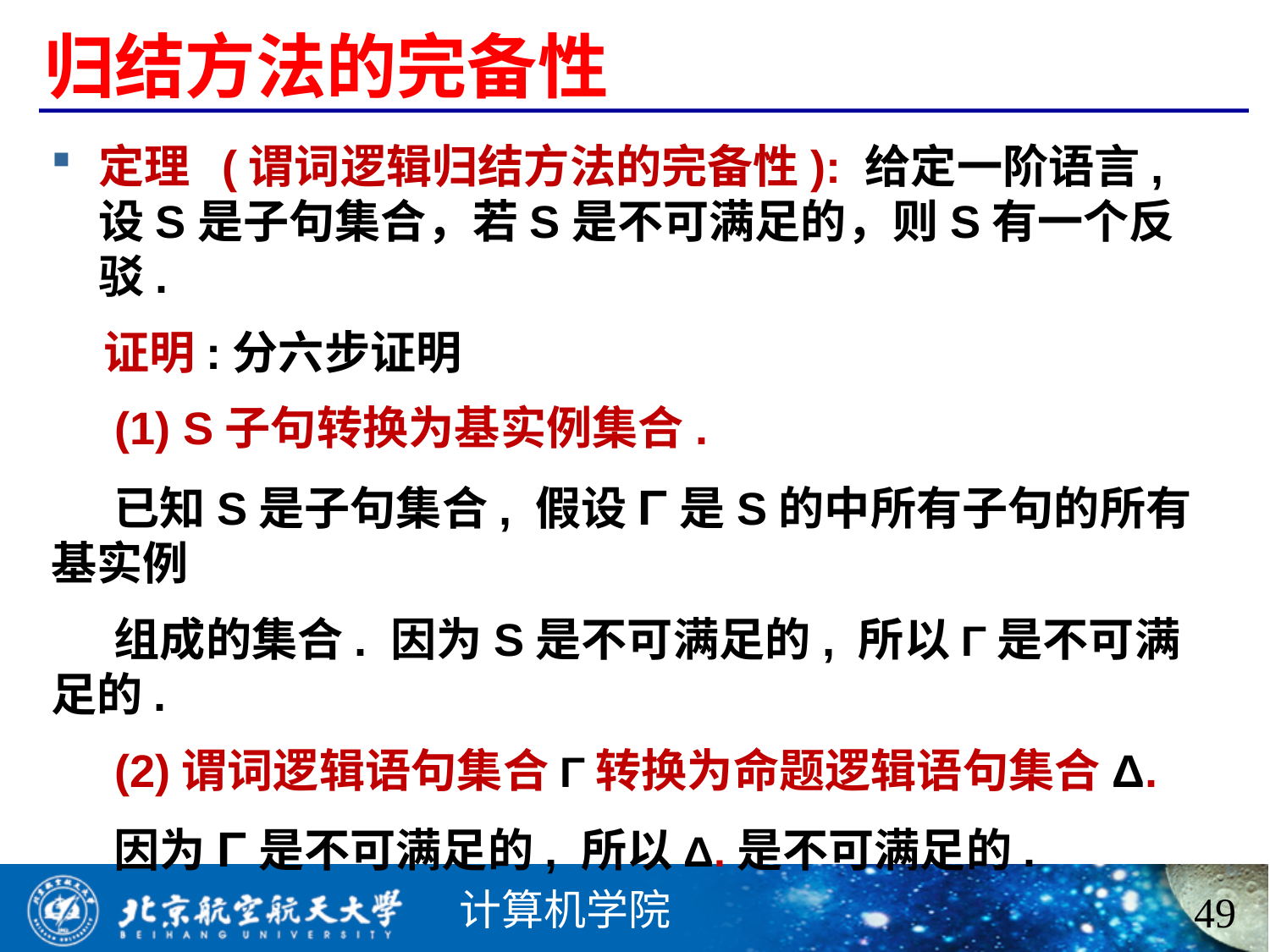

# 归结方法的完备性
定理  (谓词逻辑归结方法的完备性): 给定一阶语言, 设S是子句集合，若S是不可满足的，则S有一个反驳.
    证明:分六步证明
     (1) S子句转换为基实例集合.
     已知S是子句集合, 假设Γ是S的中所有子句的所有基实例
     组成的集合. 因为S是不可满足的, 所以Γ是不可满足的.
     (2)谓词逻辑语句集合Γ转换为命题逻辑语句集合Δ.
     因为Γ是不可满足的, 所以Δ.是不可满足的.